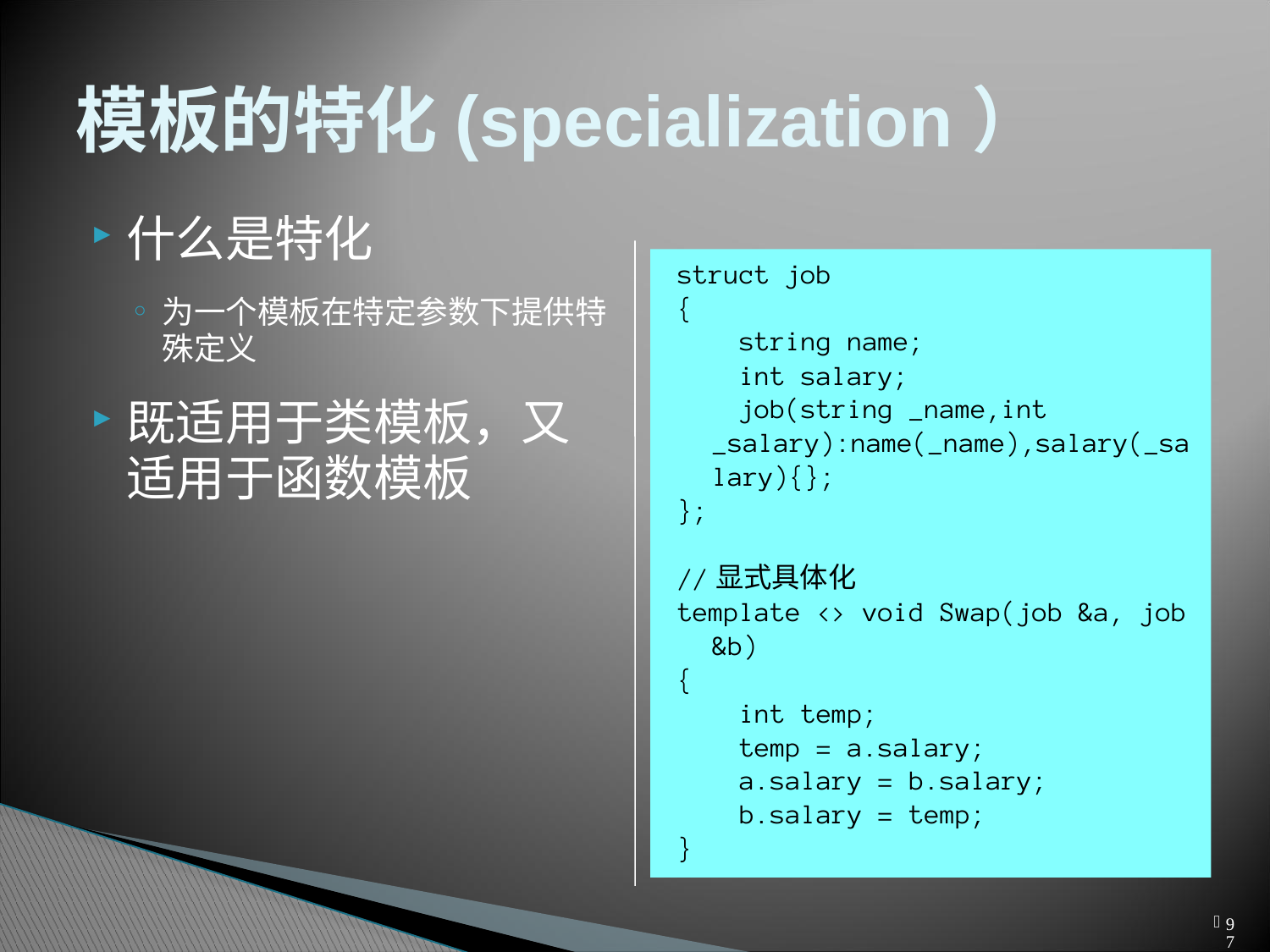

# 模板的特化(specialization）
什么是特化
为一个模板在特定参数下提供特殊定义
既适用于类模板，又适用于函数模板

struct job
{
    string name;
    int salary;
    job(string _name,int _salary):name(_name),salary(_salary){};
};

//显式具体化
template <> void Swap(job &a, job &b)
{
    int temp;
    temp = a.salary;
    a.salary = b.salary;
    b.salary = temp;
}
97